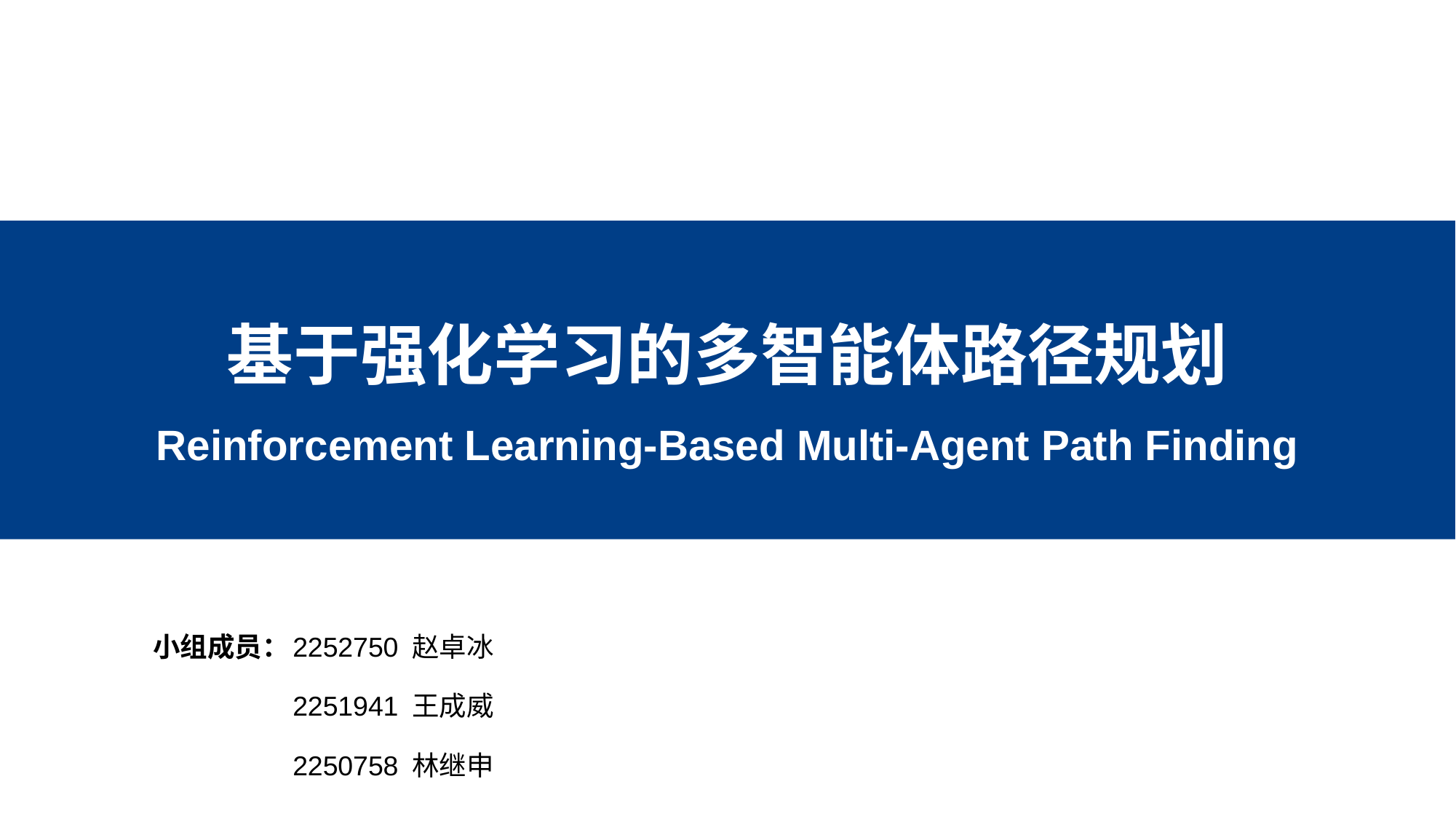

基于强化学习的多智能体路径规划
Reinforcement Learning-Based Multi-Agent Path Finding
| 小组成员： | 2252750 赵卓冰 2251941 王成威 2250758 林继申 |
| --- | --- |